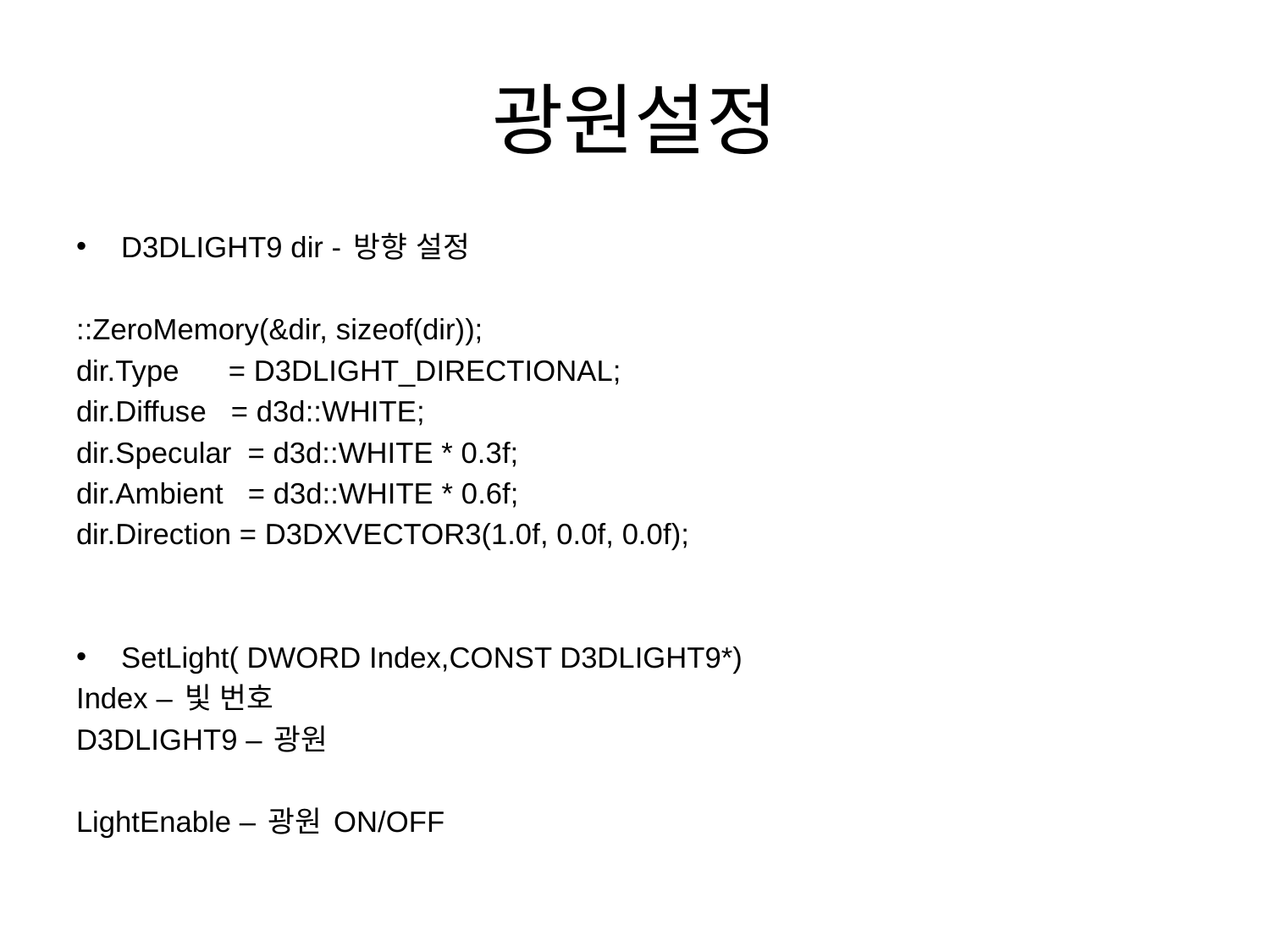

# 광원설정
D3DLIGHT9 dir - 방향 설정

::ZeroMemory(&dir, sizeof(dir));
dir.Type      = D3DLIGHT_DIRECTIONAL;
dir.Diffuse   = d3d::WHITE;
dir.Specular  = d3d::WHITE * 0.3f;
dir.Ambient   = d3d::WHITE * 0.6f;
dir.Direction = D3DXVECTOR3(1.0f, 0.0f, 0.0f);

SetLight( DWORD Index,CONST D3DLIGHT9*)
Index – 빛 번호
D3DLIGHT9 – 광원

LightEnable – 광원 ON/OFF